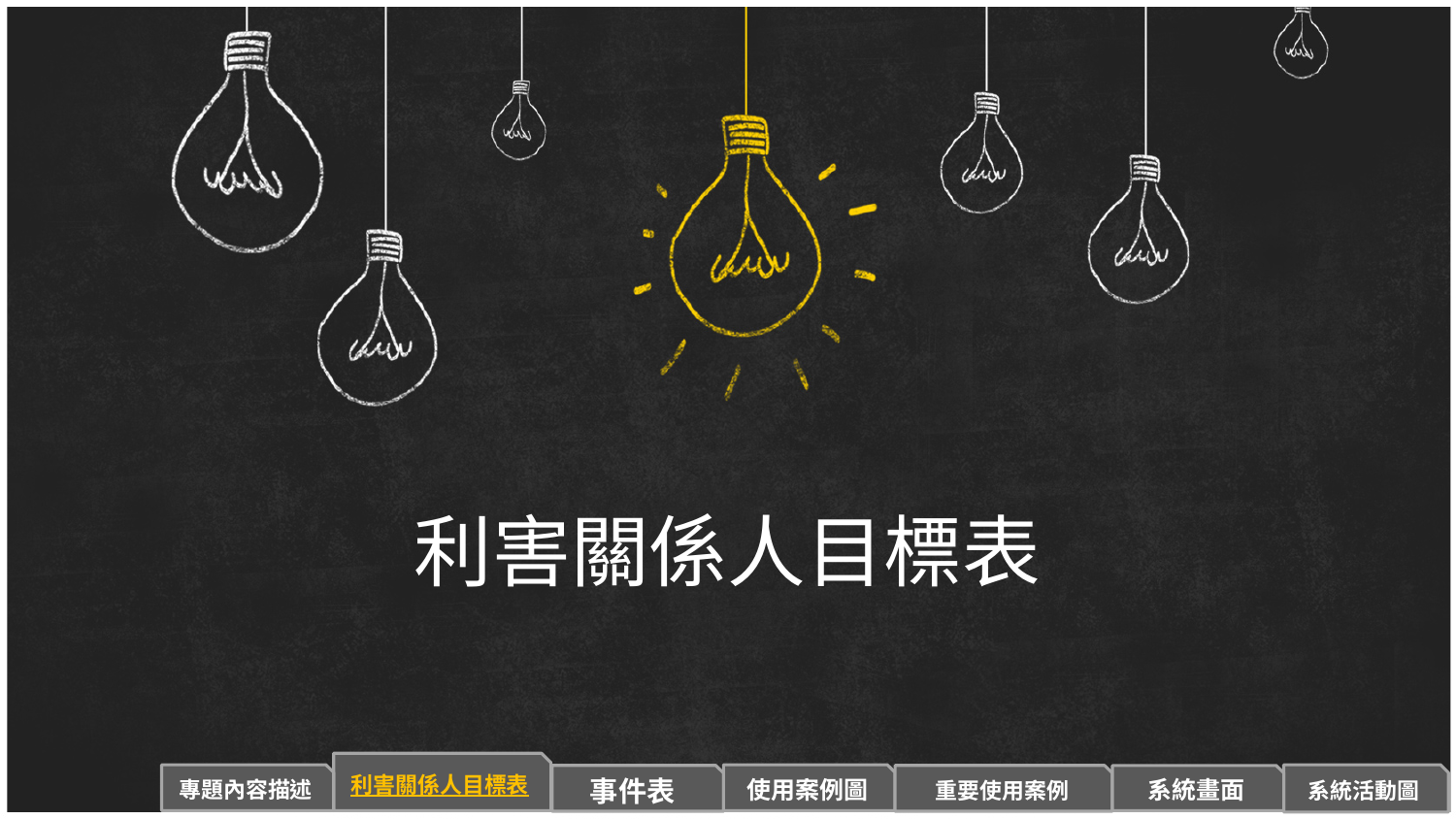

# 利害關係人目標表
利害關係人目標表
專題內容描述
使用案例圖
事件表
重要使用案例
系統畫面
系統活動圖